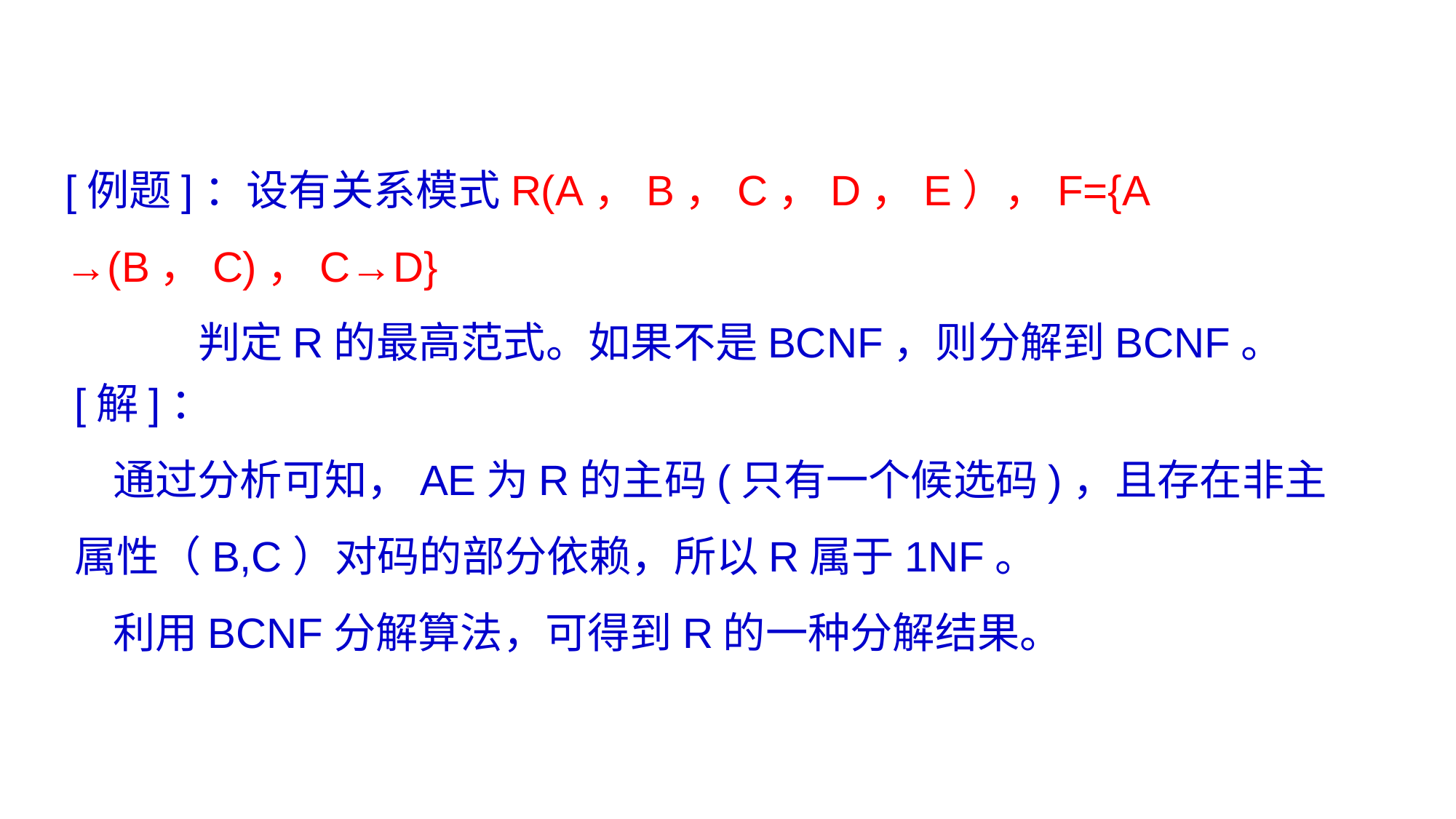

[例题]：设有关系模式R(A，B，C，D，E），F={A →(B，C)，C→D}
             判定R的最高范式。如果不是BCNF，则分解到BCNF。
[解]：
   通过分析可知，AE为R的主码(只有一个候选码)，且存在非主属性（B,C）对码的部分依赖，所以R属于1NF。
   利用BCNF分解算法，可得到R的一种分解结果。
40